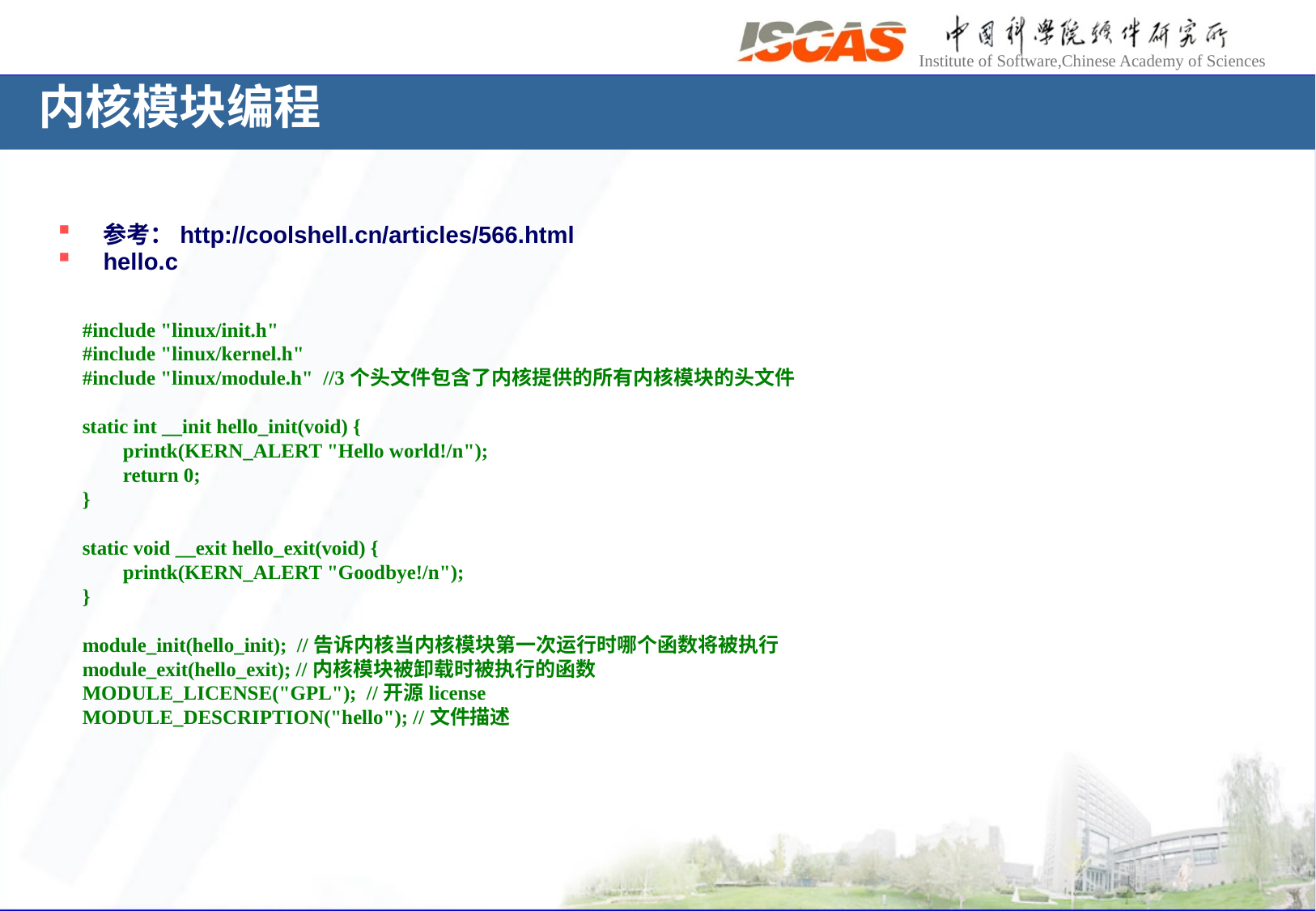

内核模块编程

参考：http://coolshell.cn/articles/566.html
hello.c

#include "linux/init.h"
#include "linux/kernel.h"
#include "linux/module.h"  //3个头文件包含了内核提供的所有内核模块的头文件

static int __init hello_init(void) {
        printk(KERN_ALERT "Hello world!/n");
        return 0;
}

static void __exit hello_exit(void) {
        printk(KERN_ALERT "Goodbye!/n");
}

module_init(hello_init);  //告诉内核当内核模块第一次运行时哪个函数将被执行
module_exit(hello_exit); //内核模块被卸载时被执行的函数
MODULE_LICENSE("GPL");  //开源license
MODULE_DESCRIPTION("hello"); //文件描述